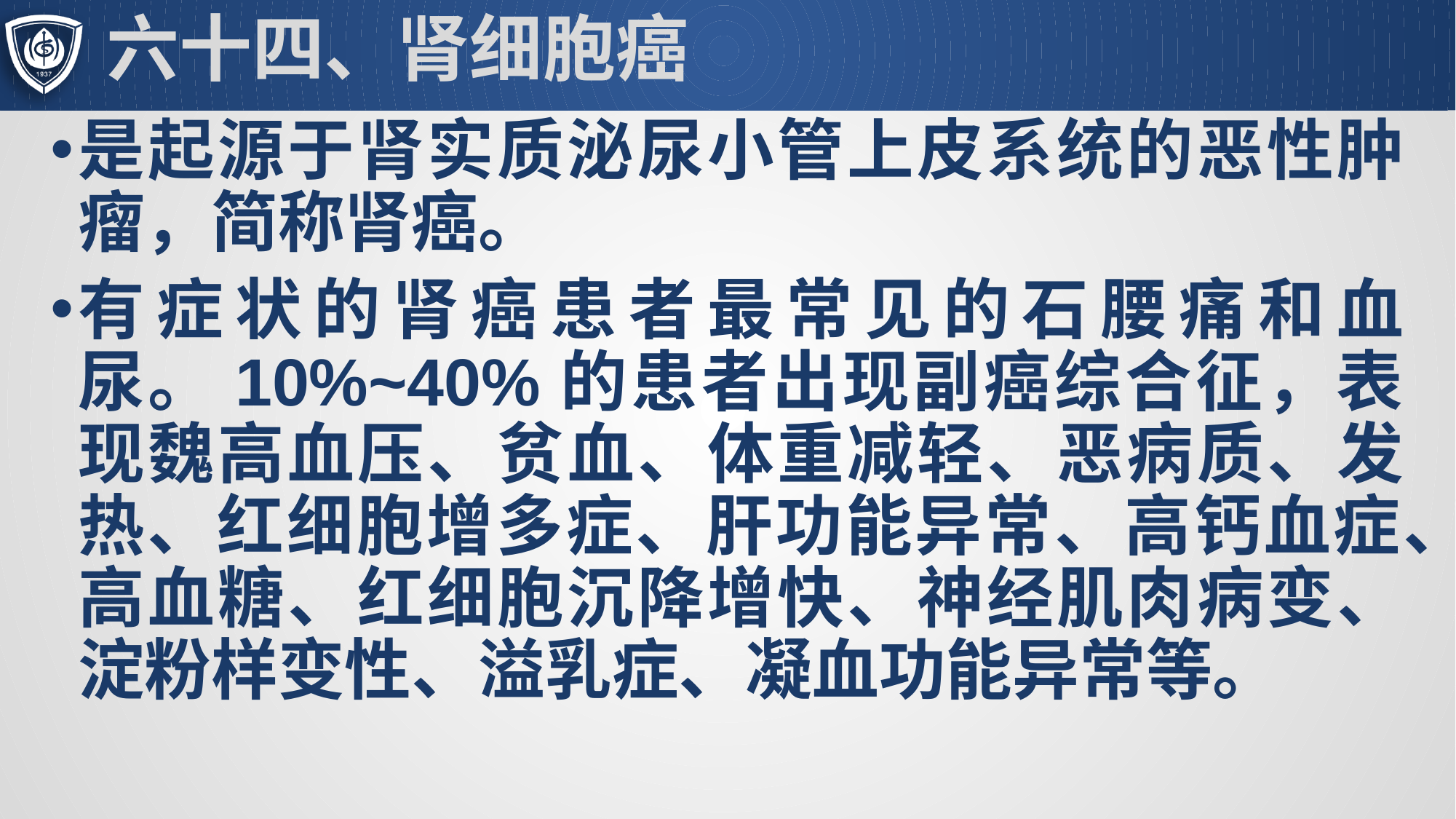

# 六十四、肾细胞癌
是起源于肾实质泌尿小管上皮系统的恶性肿瘤，简称肾癌。
有症状的肾癌患者最常见的石腰痛和血尿。10%~40%的患者出现副癌综合征，表现魏高血压、贫血、体重减轻、恶病质、发热、红细胞增多症、肝功能异常、高钙血症、高血糖、红细胞沉降增快、神经肌肉病变、淀粉样变性、溢乳症、凝血功能异常等。